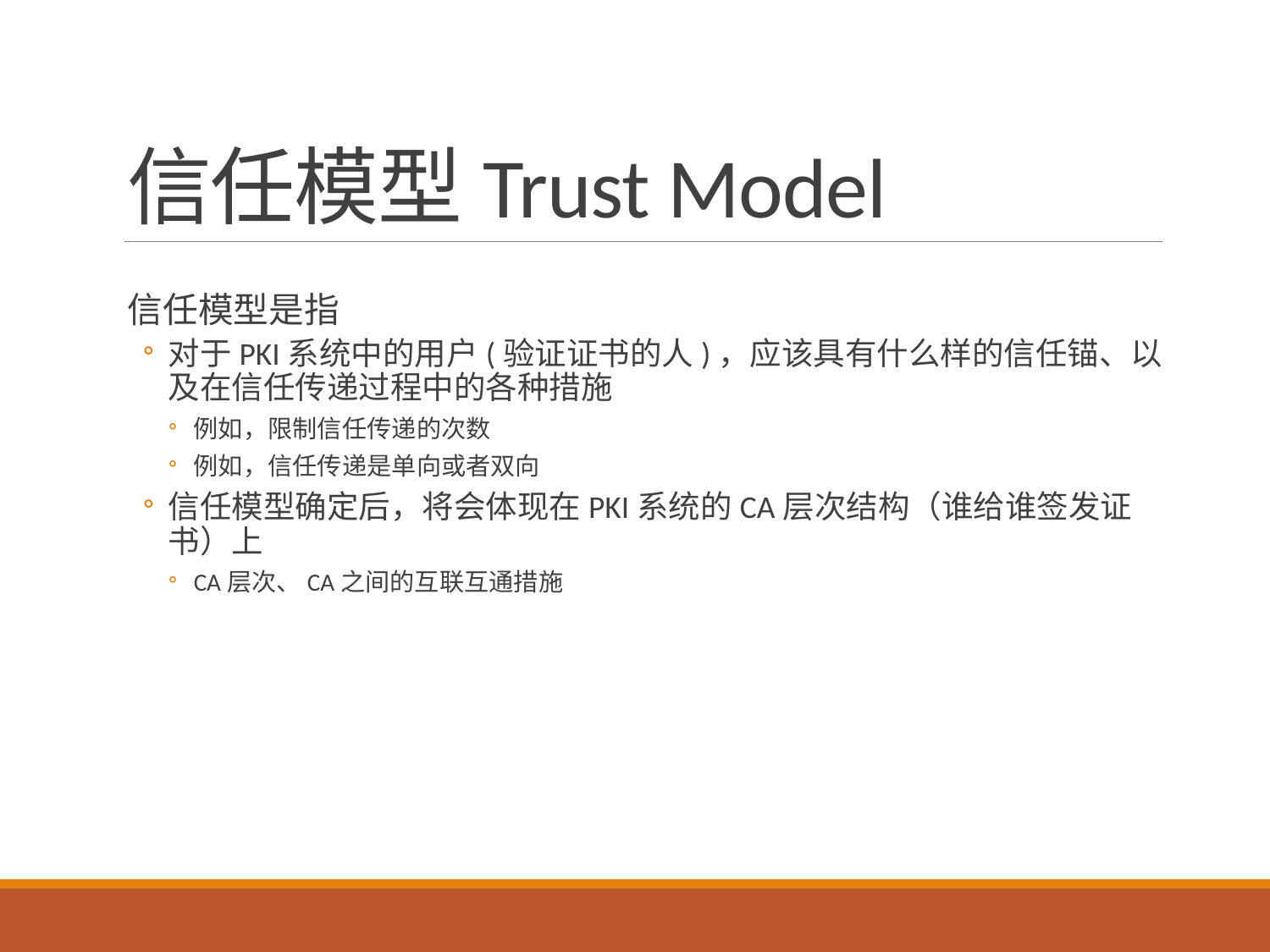

# 信任模型Trust Model
信任模型是指
对于PKI系统中的用户(验证证书的人)，应该具有什么样的信任锚、以及在信任传递过程中的各种措施
例如，限制信任传递的次数
例如，信任传递是单向或者双向
信任模型确定后，将会体现在PKI系统的CA层次结构（谁给谁签发证书）上
CA层次、CA之间的互联互通措施
38